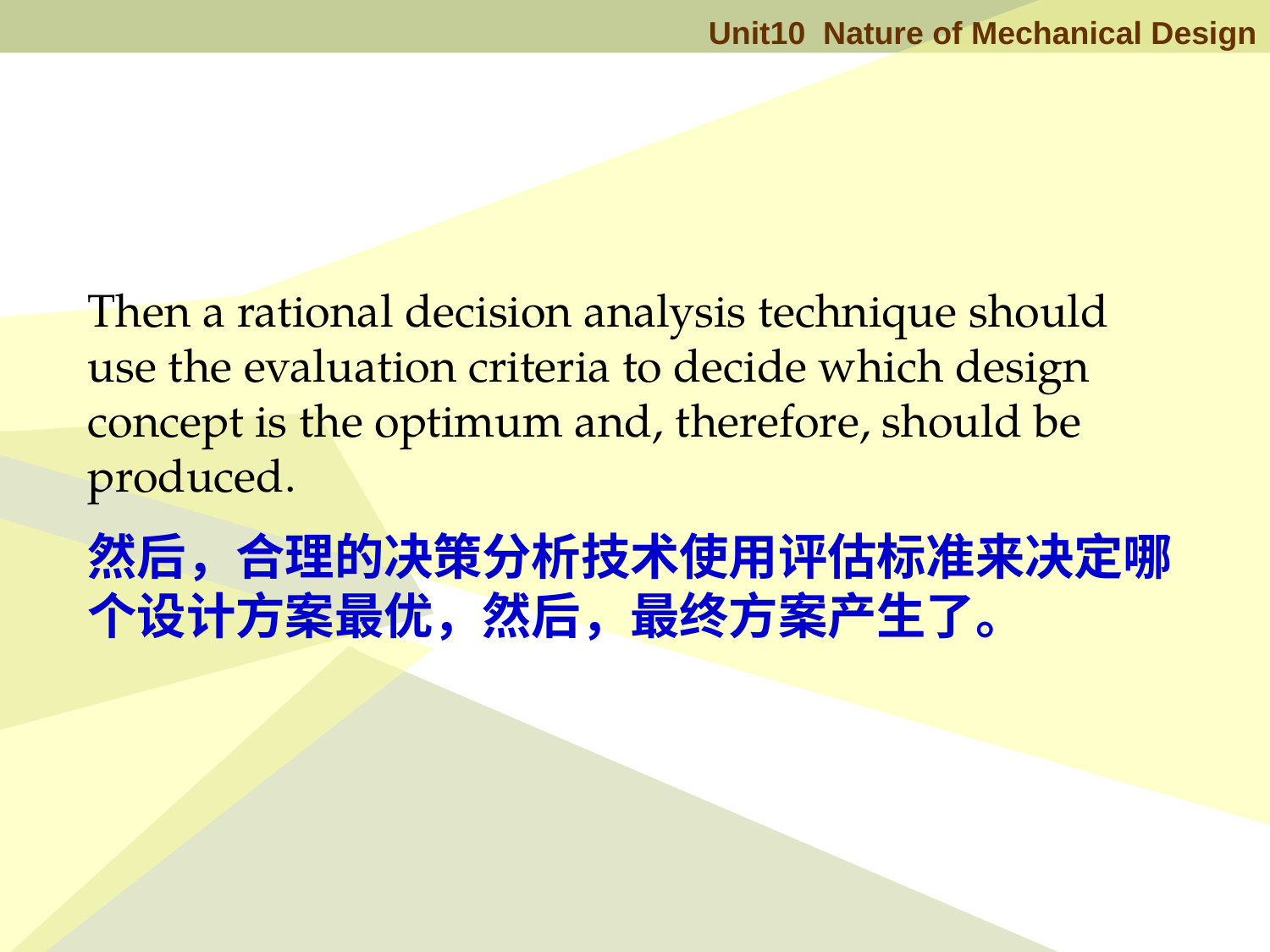

Then a rational decision analysis technique should use the evaluation criteria to decide which design concept is the optimum and, therefore, should be produced.
然后，合理的决策分析技术使用评估标准来决定哪个设计方案最优，然后，最终方案产生了。